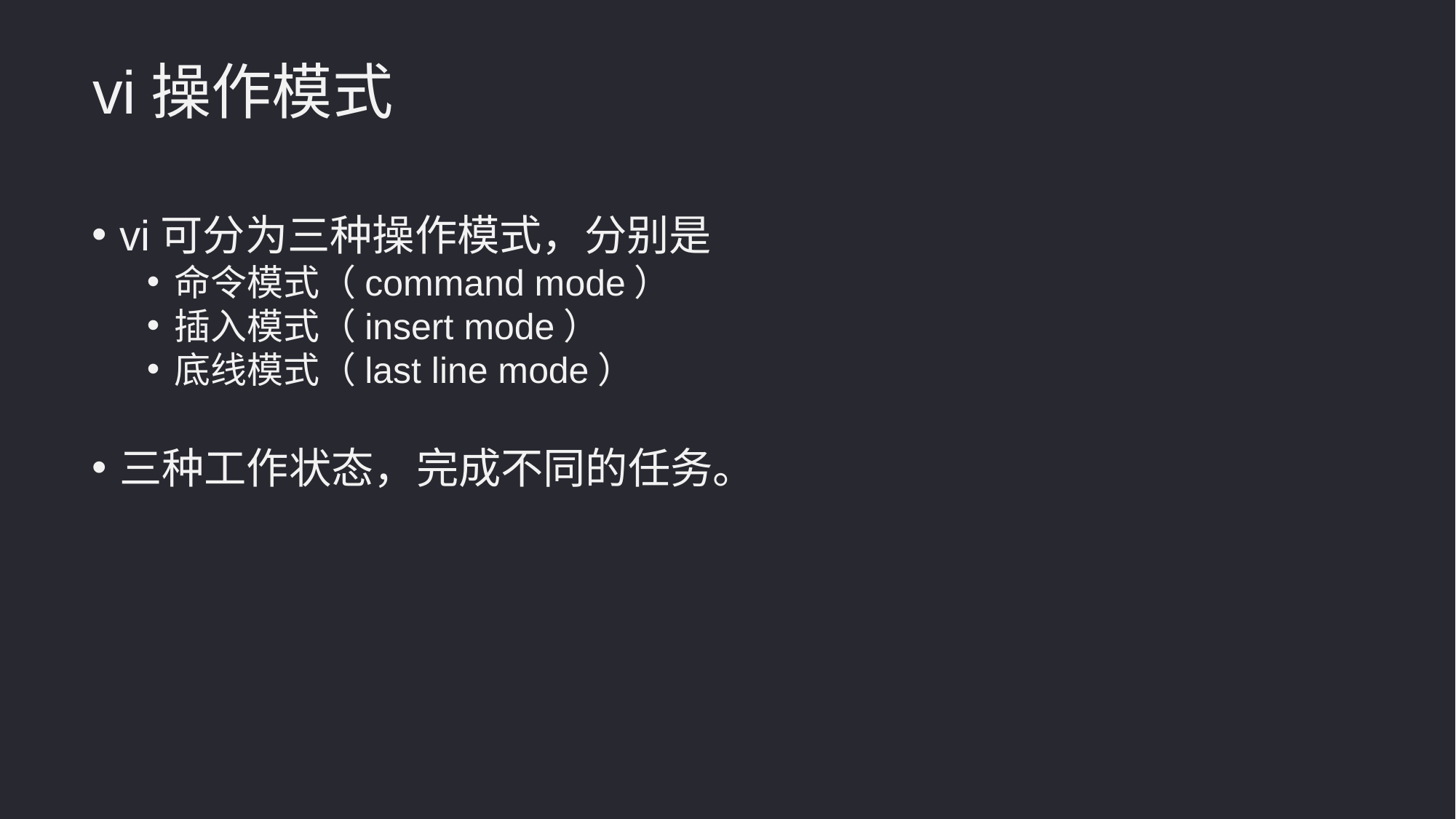

vi操作模式
vi可分为三种操作模式，分别是
命令模式（command mode）
插入模式（insert mode）
底线模式（last line mode）

三种工作状态，完成不同的任务。